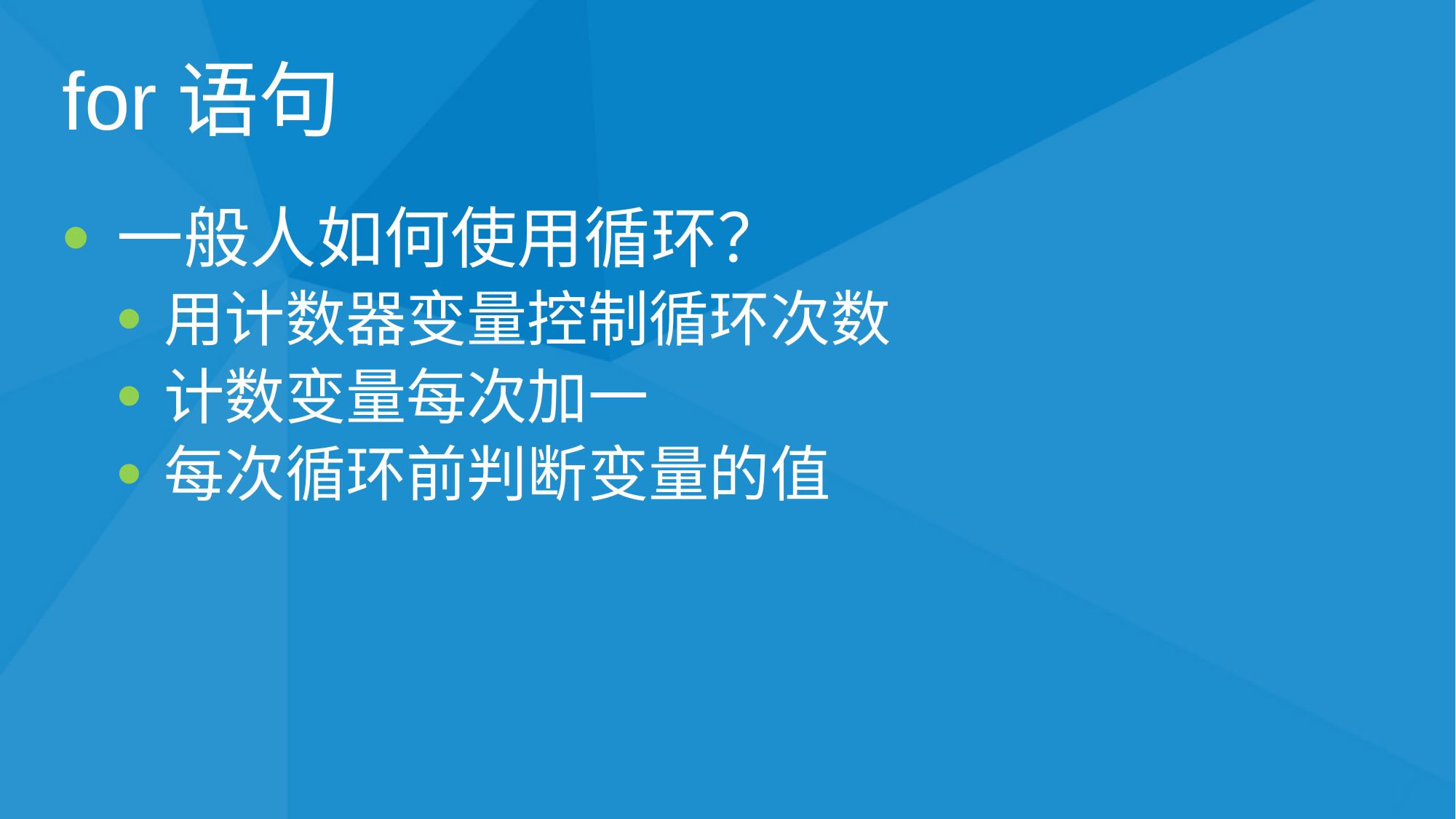

# for语句
一般人如何使用循环？
用计数器变量控制循环次数
计数变量每次加一
每次循环前判断变量的值